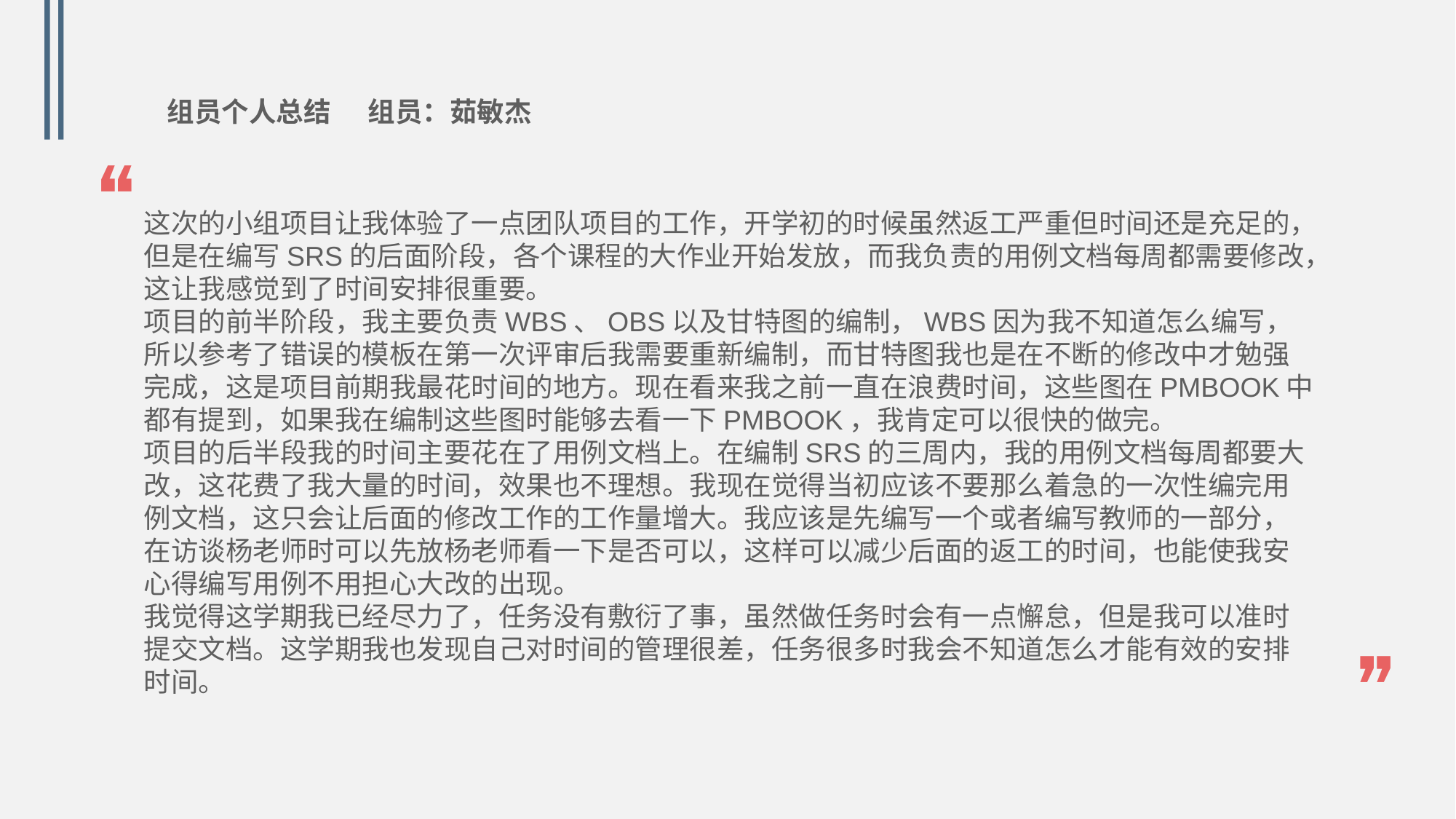

组员个人总结      组员：茹敏杰
“
这次的小组项目让我体验了一点团队项目的工作，开学初的时候虽然返工严重但时间还是充足的，但是在编写SRS的后面阶段，各个课程的大作业开始发放，而我负责的用例文档每周都需要修改，这让我感觉到了时间安排很重要。
项目的前半阶段，我主要负责WBS、OBS以及甘特图的编制，WBS因为我不知道怎么编写，所以参考了错误的模板在第一次评审后我需要重新编制，而甘特图我也是在不断的修改中才勉强完成，这是项目前期我最花时间的地方。现在看来我之前一直在浪费时间，这些图在PMBOOK中都有提到，如果我在编制这些图时能够去看一下PMBOOK，我肯定可以很快的做完。
项目的后半段我的时间主要花在了用例文档上。在编制SRS的三周内，我的用例文档每周都要大改，这花费了我大量的时间，效果也不理想。我现在觉得当初应该不要那么着急的一次性编完用例文档，这只会让后面的修改工作的工作量增大。我应该是先编写一个或者编写教师的一部分，在访谈杨老师时可以先放杨老师看一下是否可以，这样可以减少后面的返工的时间，也能使我安心得编写用例不用担心大改的出现。
我觉得这学期我已经尽力了，任务没有敷衍了事，虽然做任务时会有一点懈怠，但是我可以准时提交文档。这学期我也发现自己对时间的管理很差，任务很多时我会不知道怎么才能有效的安排时间。
”